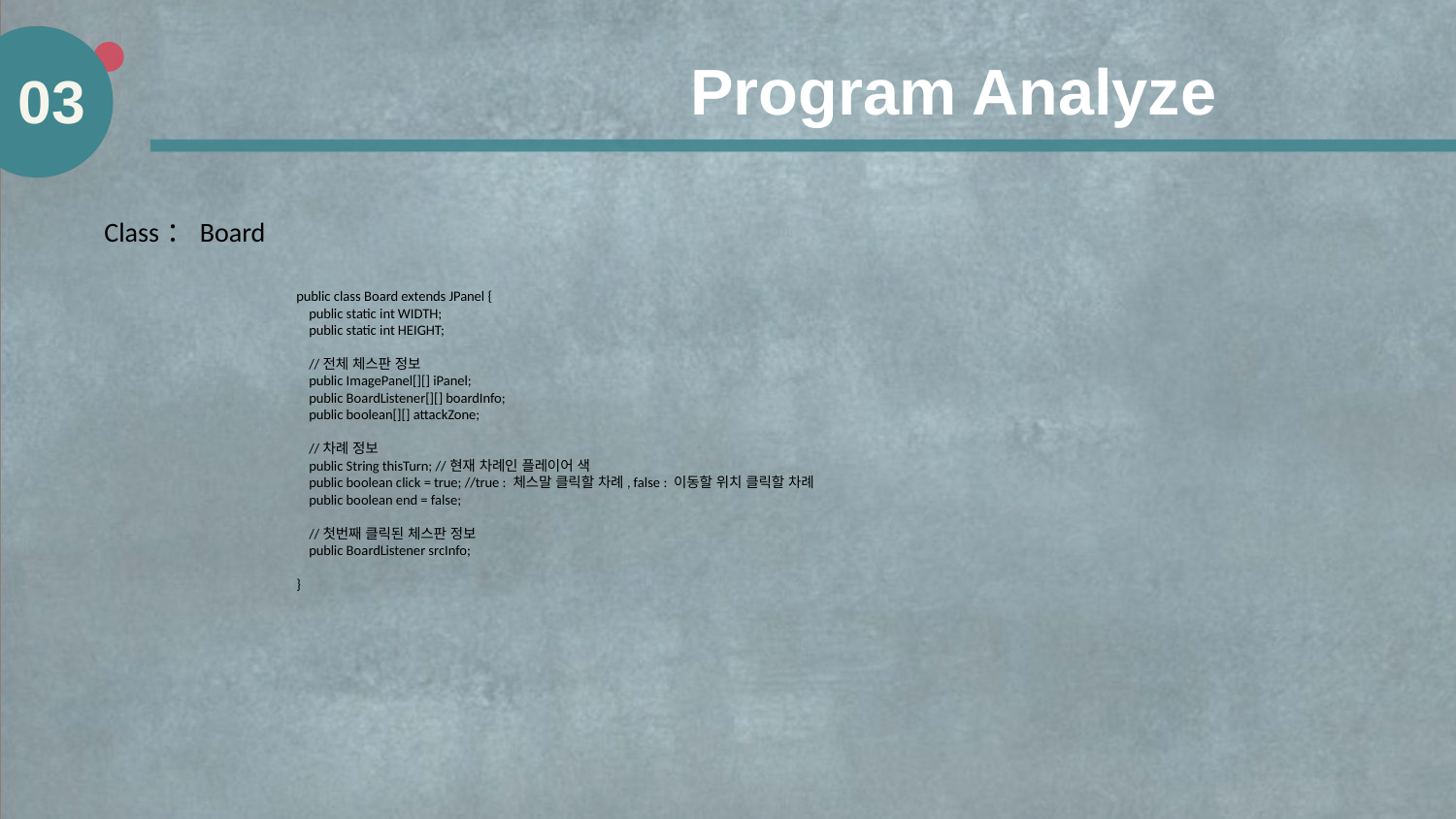

Program Analyze
03
Class：Board

public class Board extends JPanel {
    public static int WIDTH;
    public static int HEIGHT;

    //전체 체스판 정보
    public ImagePanel[][] iPanel;
    public BoardListener[][] boardInfo;
    public boolean[][] attackZone;

    //차례 정보
    public String thisTurn; //현재 차례인 플레이어 색
    public boolean click = true; //true : 체스말 클릭할 차례, false : 이동할 위치 클릭할 차례
    public boolean end = false;

    //첫번째 클릭된 체스판 정보
    public BoardListener srcInfo;

}